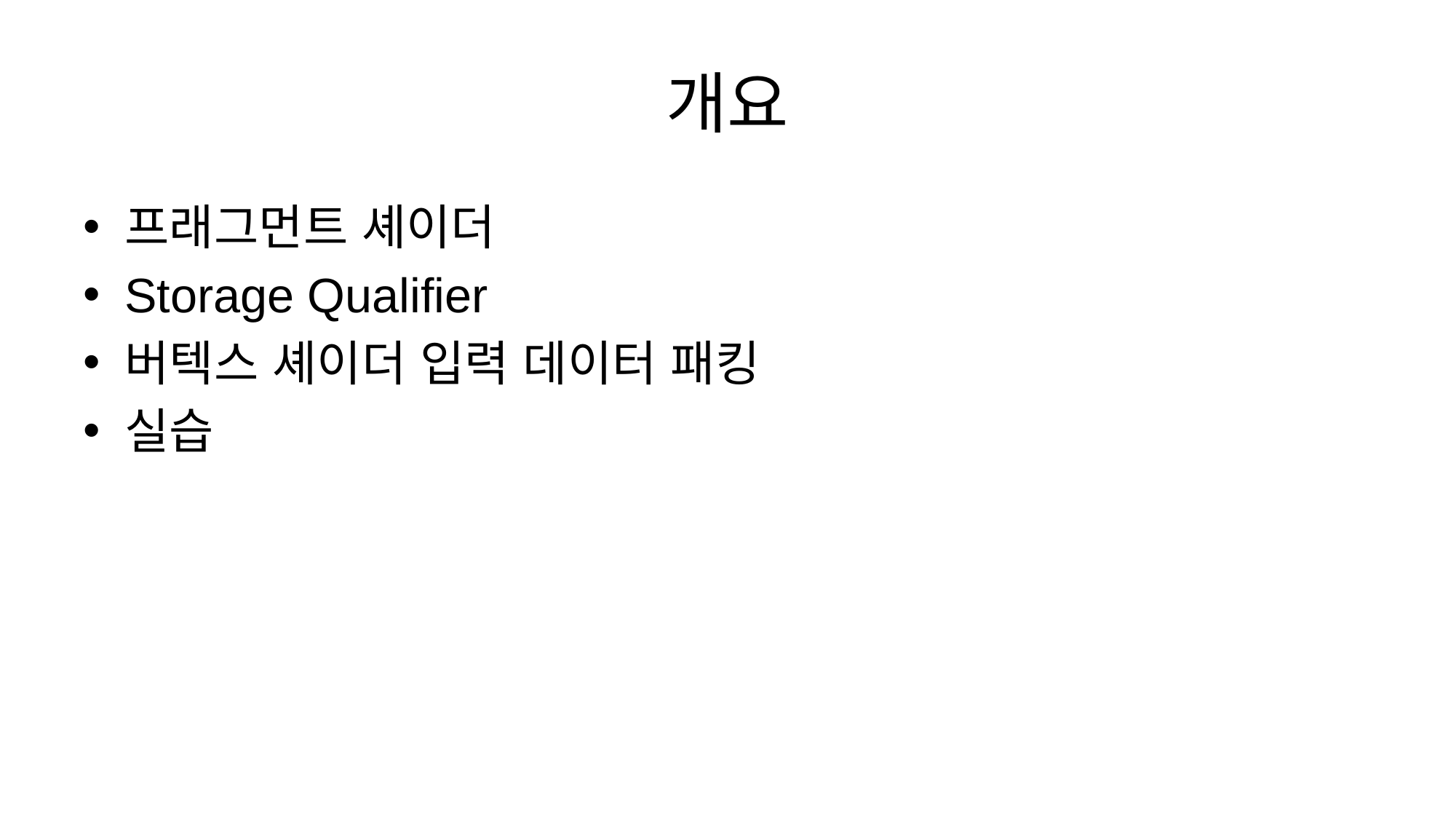

# 개요
프래그먼트 셰이더
Storage Qualifier
버텍스 셰이더 입력 데이터 패킹
실습